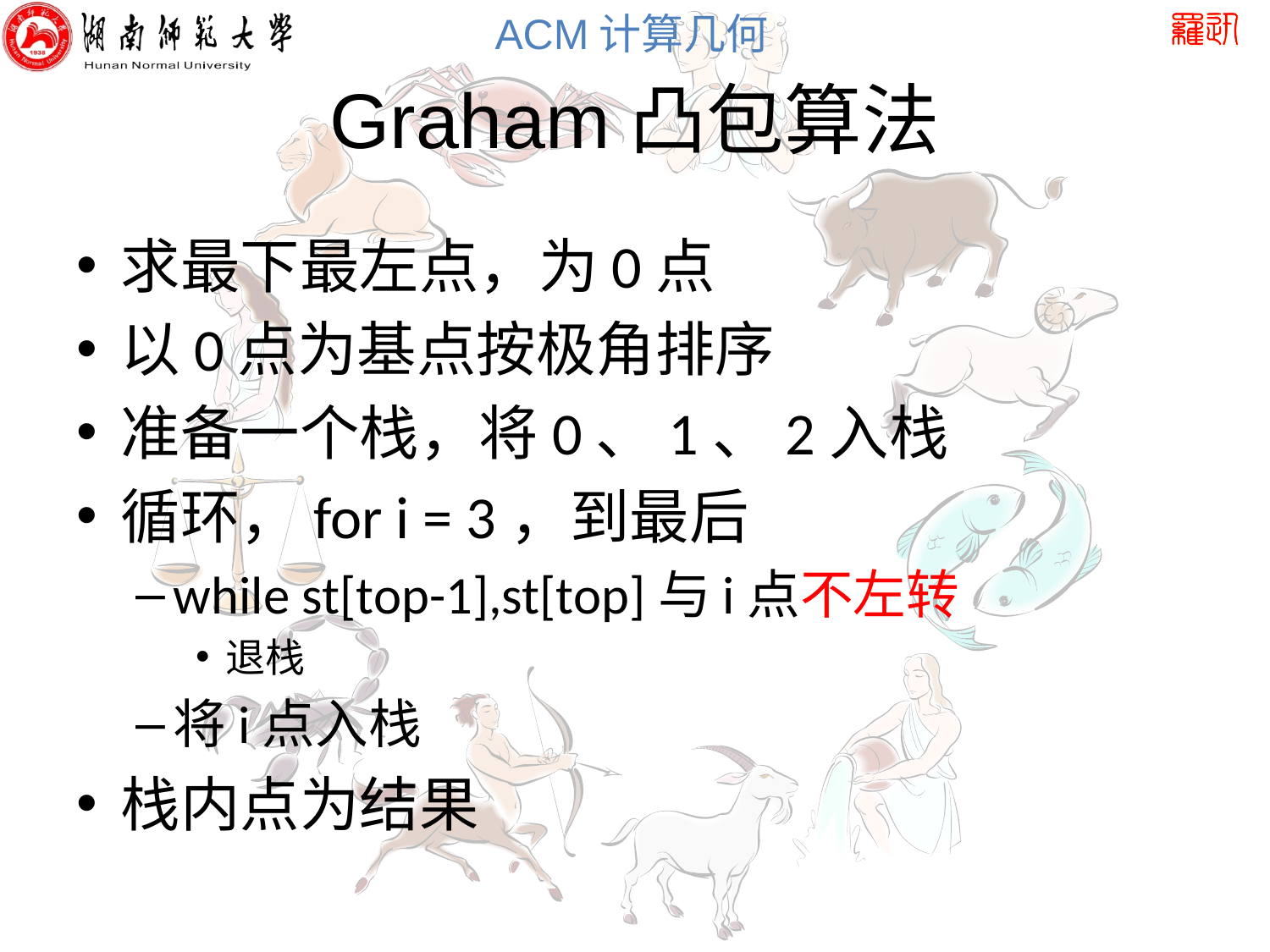

# Graham凸包算法
求最下最左点，为0点
以0点为基点按极角排序
准备一个栈，将0、1、2入栈
循环，for i = 3，到最后
while st[top-1],st[top]与i点不左转
退栈
将i点入栈
栈内点为结果